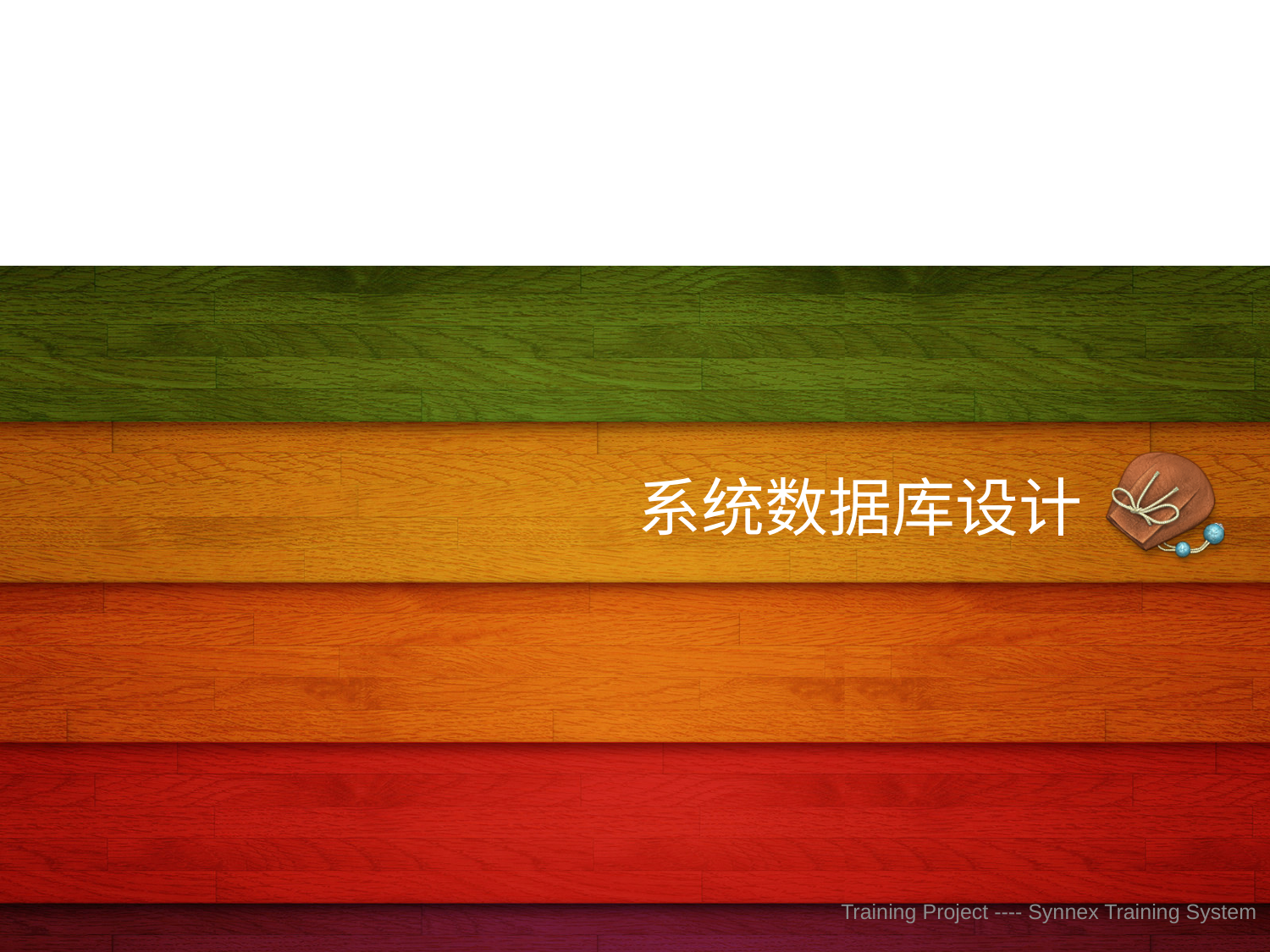

# 系统数据库设计
Training Project ---- Synnex Training System